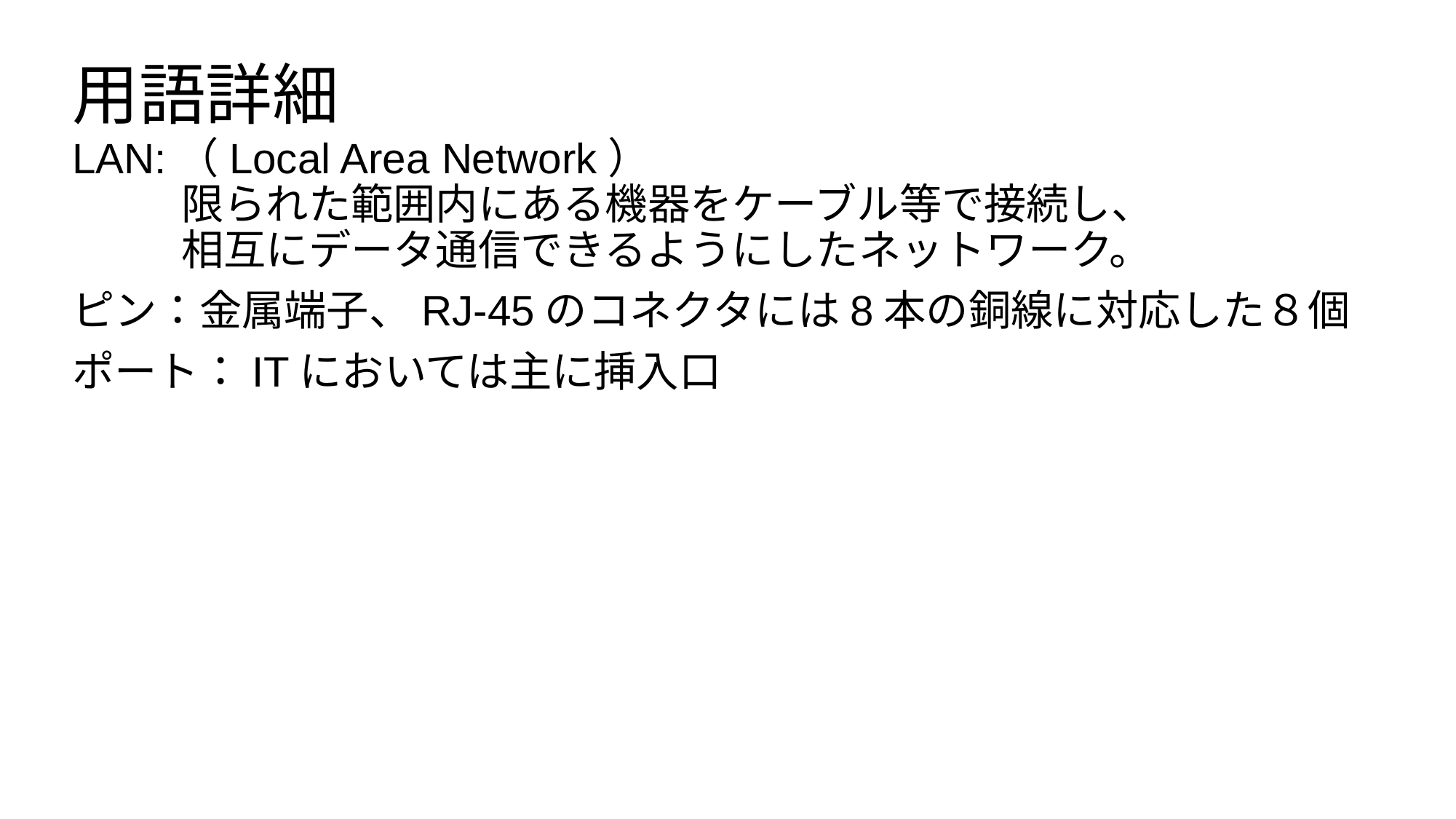

# 用語詳細
LAN:（Local Area Network）
	限られた範囲内にある機器をケーブル等で接続し、
	相互にデータ通信できるようにしたネットワーク。
ピン：金属端子、RJ-45のコネクタには8本の銅線に対応した８個
ポート：ITにおいては主に挿入口